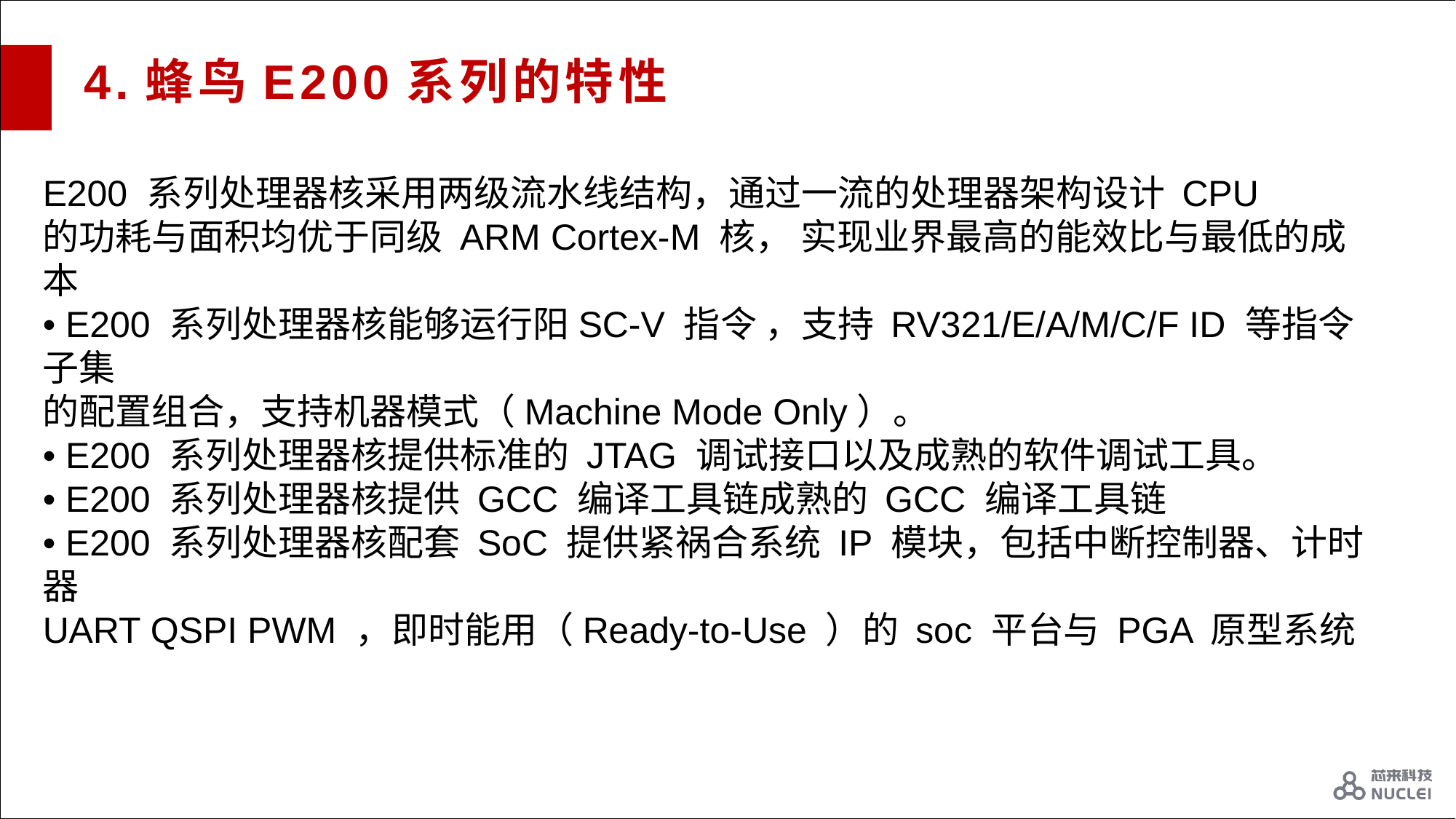

# 4.蜂鸟E200系列的特性
E200 系列处理器核采用两级流水线结构，通过一流的处理器架构设计 CPU
的功耗与面积均优于同级 ARM Cortex-M 核， 实现业界最高的能效比与最低的成本
• E200 系列处理器核能够运行阳SC-V 指令 ，支持 RV321/E/A/M/C/F ID 等指令子集
的配置组合，支持机器模式（Machine Mode Only）。
• E200 系列处理器核提供标准的 JTAG 调试接口以及成熟的软件调试工具。
• E200 系列处理器核提供 GCC 编译工具链成熟的 GCC 编译工具链
• E200 系列处理器核配套 SoC 提供紧祸合系统 IP 模块，包括中断控制器、计时器
UART QSPI PWM ，即时能用（Ready-to-Use ）的 soc 平台与 PGA 原型系统